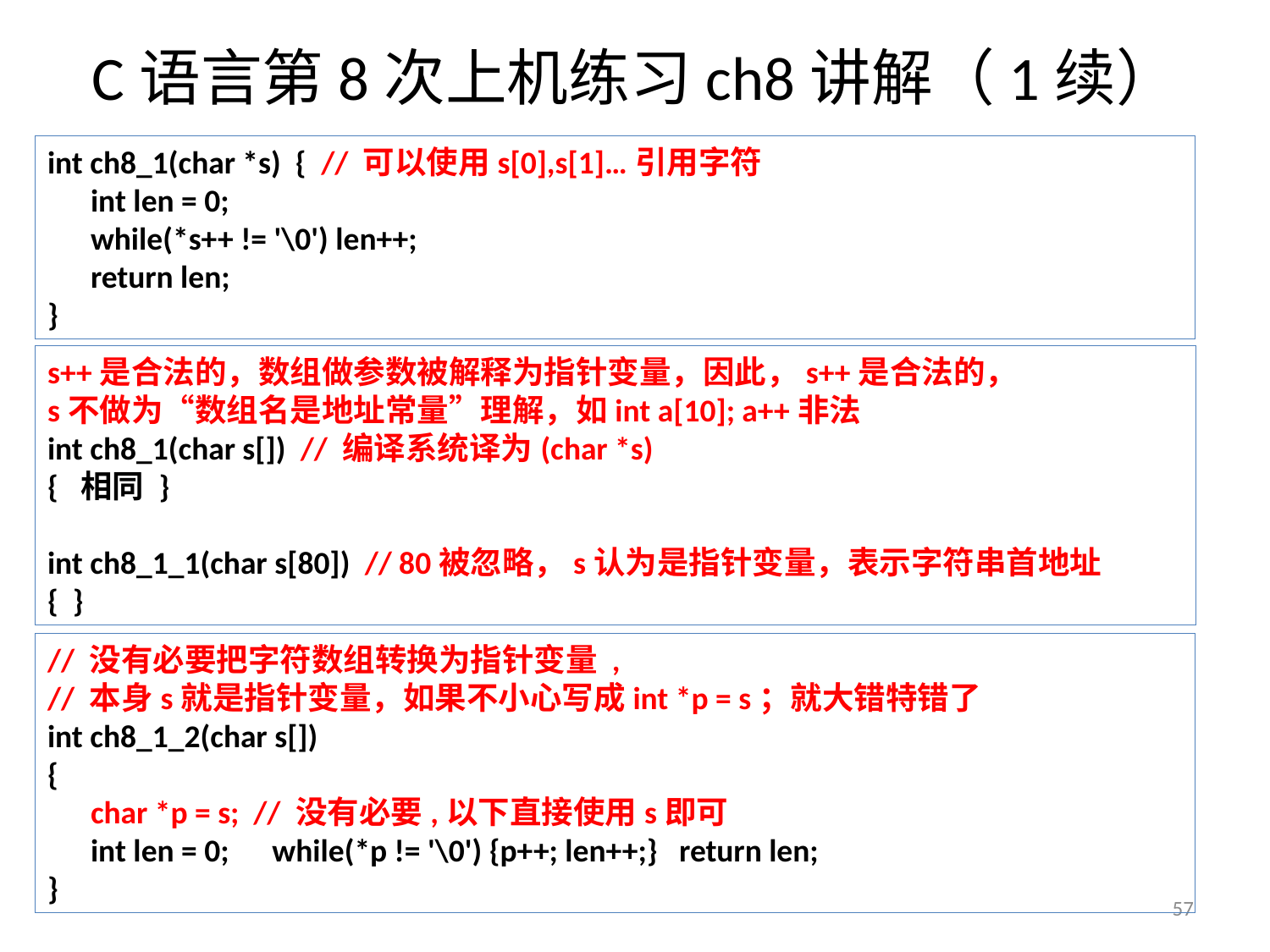

# C语言第8次上机练习ch8讲解（1续）
int ch8_1(char *s)  {  // 可以使用s[0],s[1]…引用字符
      int len = 0;
      while(*s++ != '\0') len++;
      return len;
}
s++是合法的，数组做参数被解释为指针变量，因此，s++是合法的，
s不做为“数组名是地址常量”理解，如int a[10]; a++非法
int ch8_1(char s[])  // 编译系统译为(char *s)
{  相同 }

int ch8_1_1(char s[80])  // 80被忽略，s认为是指针变量，表示字符串首地址
{  }
// 没有必要把字符数组转换为指针变量 ,
// 本身s就是指针变量，如果不小心写成int *p = s；就大错特错了
int ch8_1_2(char s[])
{
      char *p = s;  // 没有必要,以下直接使用s即可
      int len = 0;      while(*p != '\0') {p++; len++;}   return len;
}
57